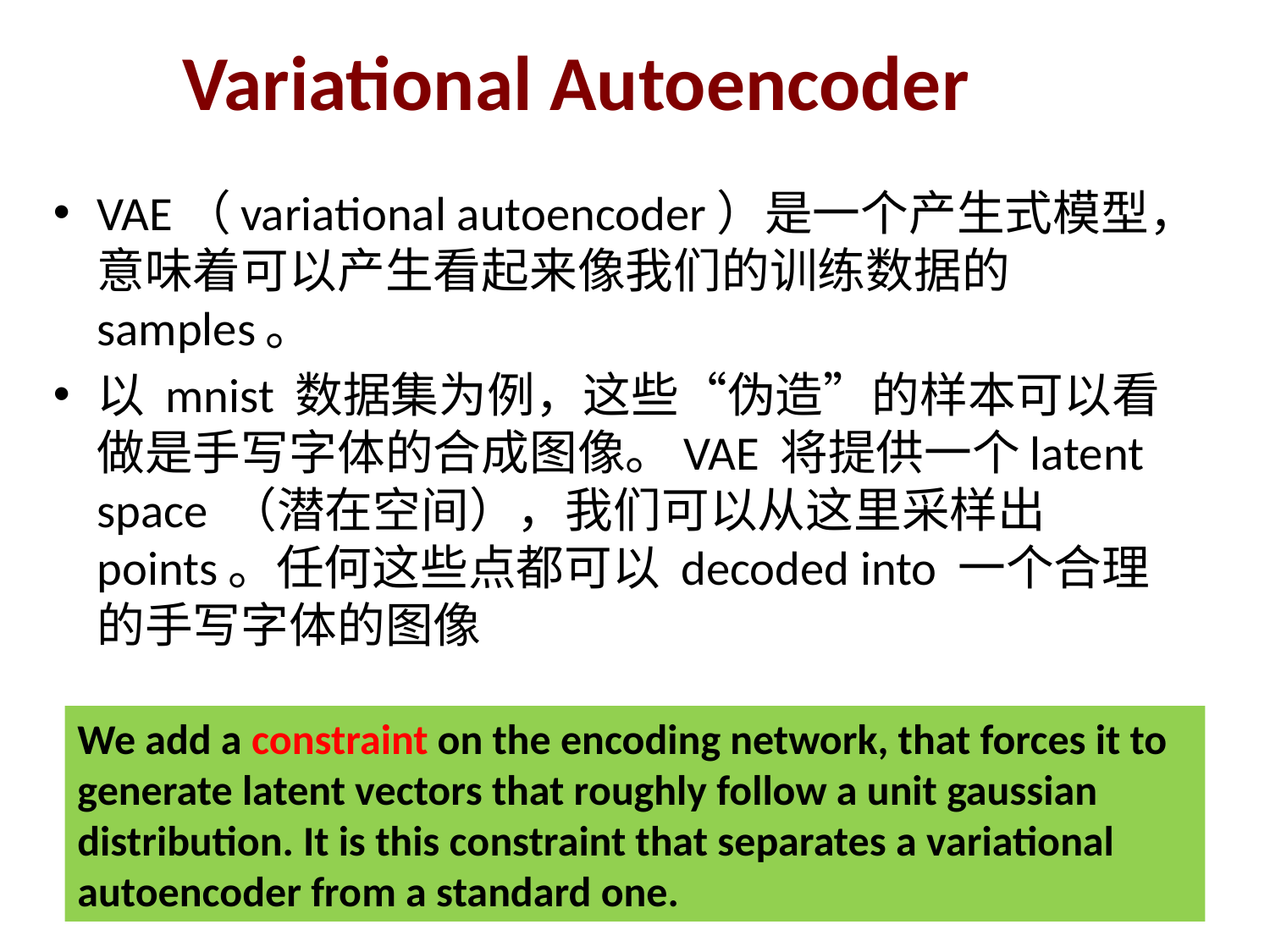

# Variational Autoencoder
VAE（variational autoencoder）是一个产生式模型，意味着可以产生看起来像我们的训练数据的 samples。
以 mnist 数据集为例，这些“伪造”的样本可以看做是手写字体的合成图像。VAE 将提供一个latent space （潜在空间），我们可以从这里采样出 points。任何这些点都可以 decoded into 一个合理的手写字体的图像

We add a constraint on the encoding network, that forces it to generate latent vectors that roughly follow a unit gaussian distribution. It is this constraint that separates a variational autoencoder from a standard one.